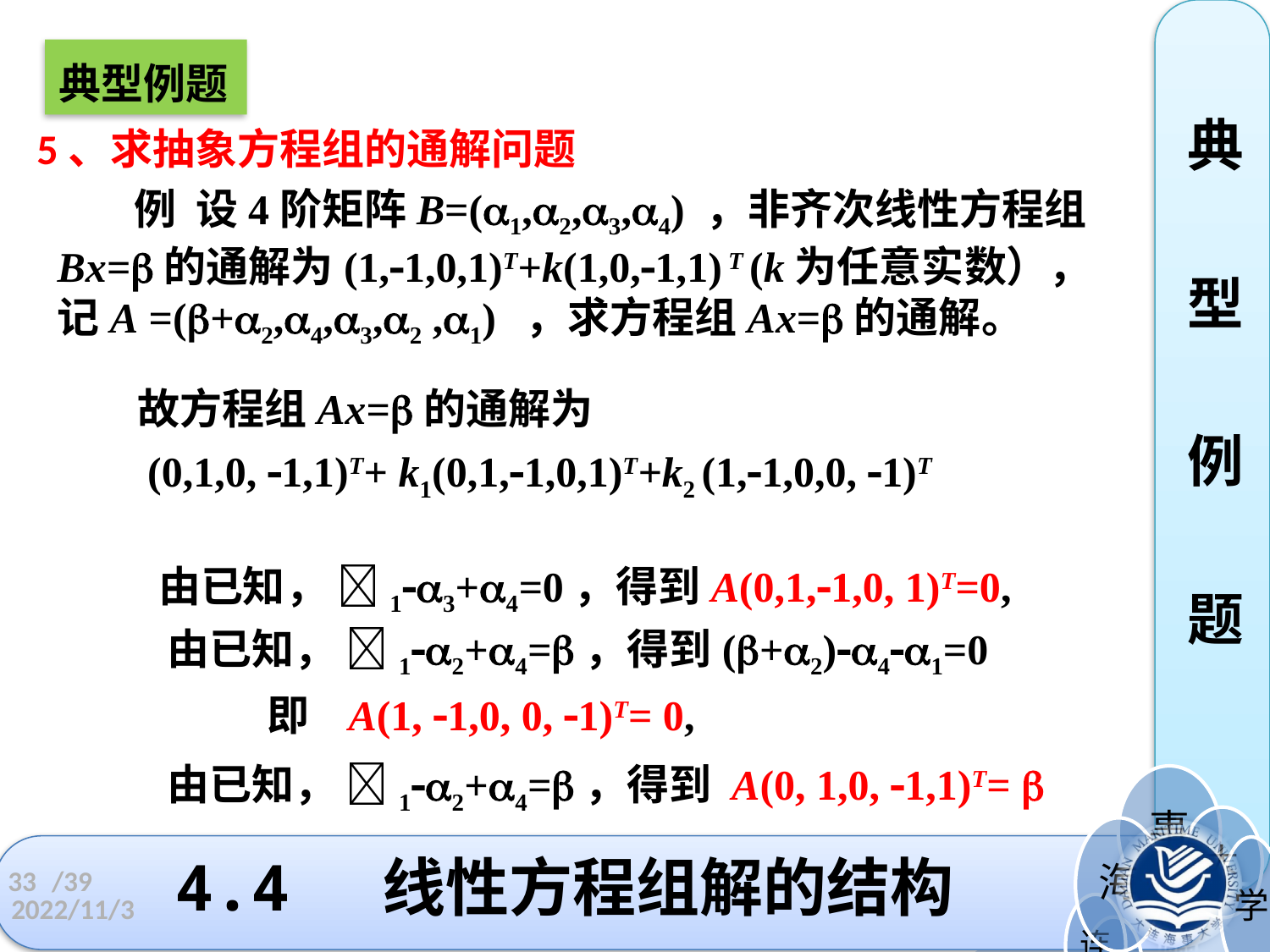

典

型

例

题

典型例题
5、求抽象方程组的通解问题
       例  设4阶矩阵B=(α1,α2,α3,α4) ，非齐次线性方程组Bx=β的通解为(1,−1,0,1)T+k(1,0,−1,1) T (k为任意实数），记A =(β+α2,α4,α3,α2 ,α1)  ，求方程组Ax=β的通解。
故方程组Ax=β的通解为
(0,1,0, −1,1)T+ k1(0,1,−1,0,1)T+k2 (1,−1,0,0, −1)T
由已知， α1−α3+α4=0，得到A(0,1,−1,0, 1)T=0,
由已知， α1−α2+α4=β，得到(β+α2)−α4−α1=0
即   A(1, −1,0, 0, −1)T= 0,
由已知， α1−α2+α4=β，得到 A(0, 1,0, −1,1)T= β
# 4.4  线性方程组解的结构
33
/39
2022/11/3